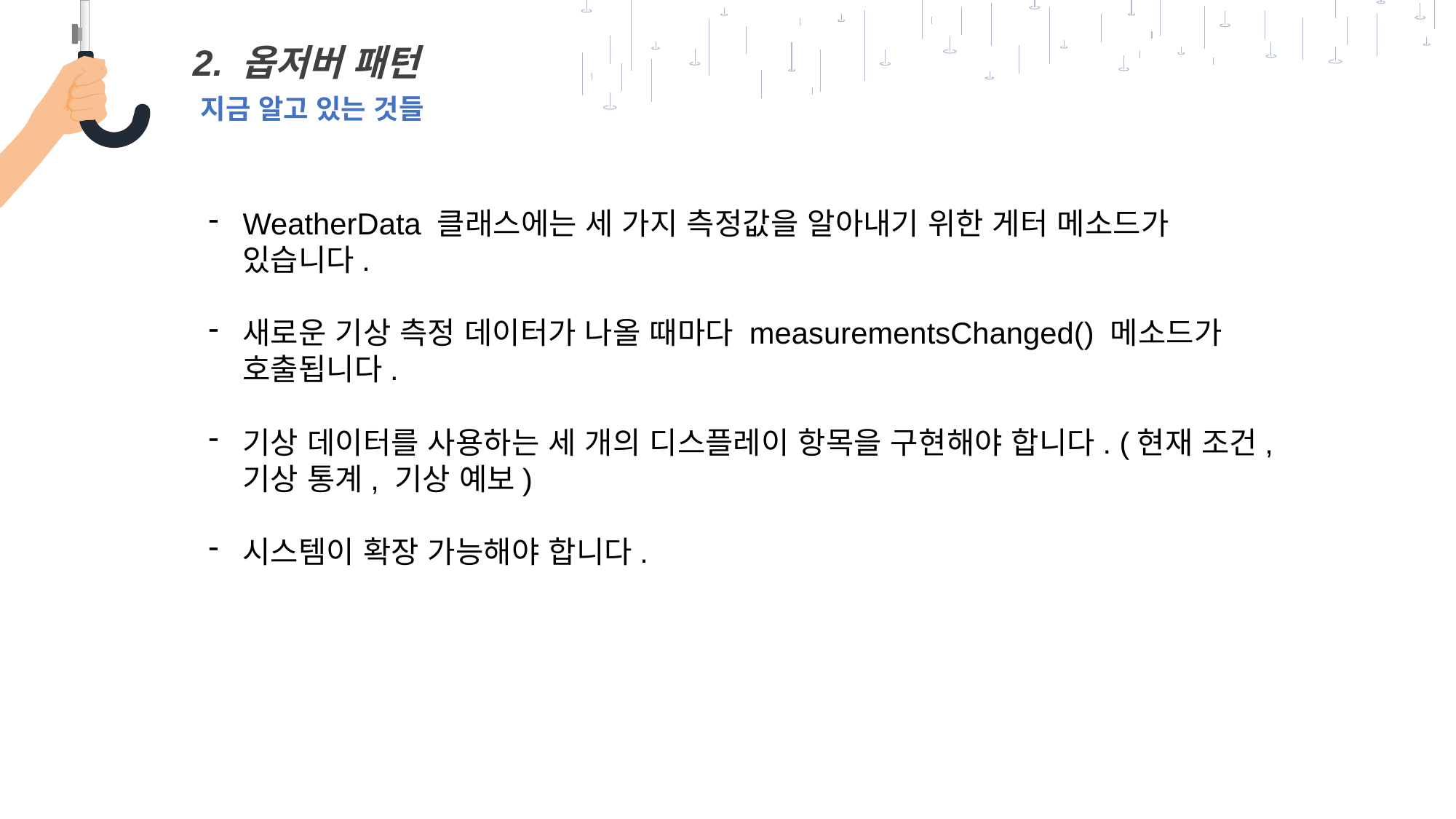

2. 옵저버 패턴
지금 알고 있는 것들
WeatherData 클래스에는 세 가지 측정값을 알아내기 위한 게터 메소드가 있습니다.
새로운 기상 측정 데이터가 나올 때마다 measurementsChanged() 메소드가 호출됩니다.

기상 데이터를 사용하는 세 개의 디스플레이 항목을 구현해야 합니다. (현재 조건, 기상 통계, 기상 예보)

시스템이 확장 가능해야 합니다.